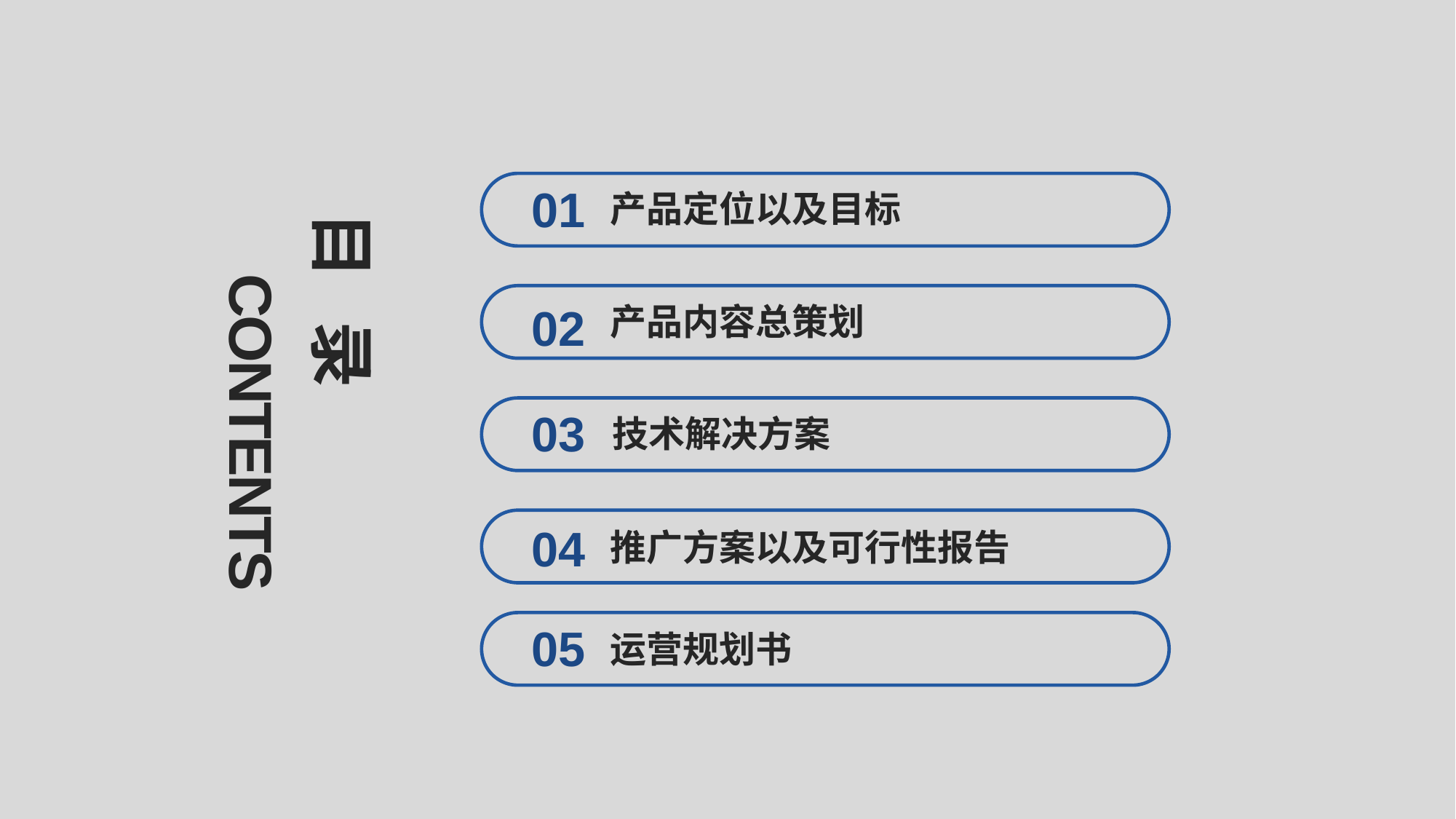

目 录

01
产品定位以及目标

02
产品内容总策划
03

技术解决方案

04
推广方案以及可行性报告
05

运营规划书
CONTENTS